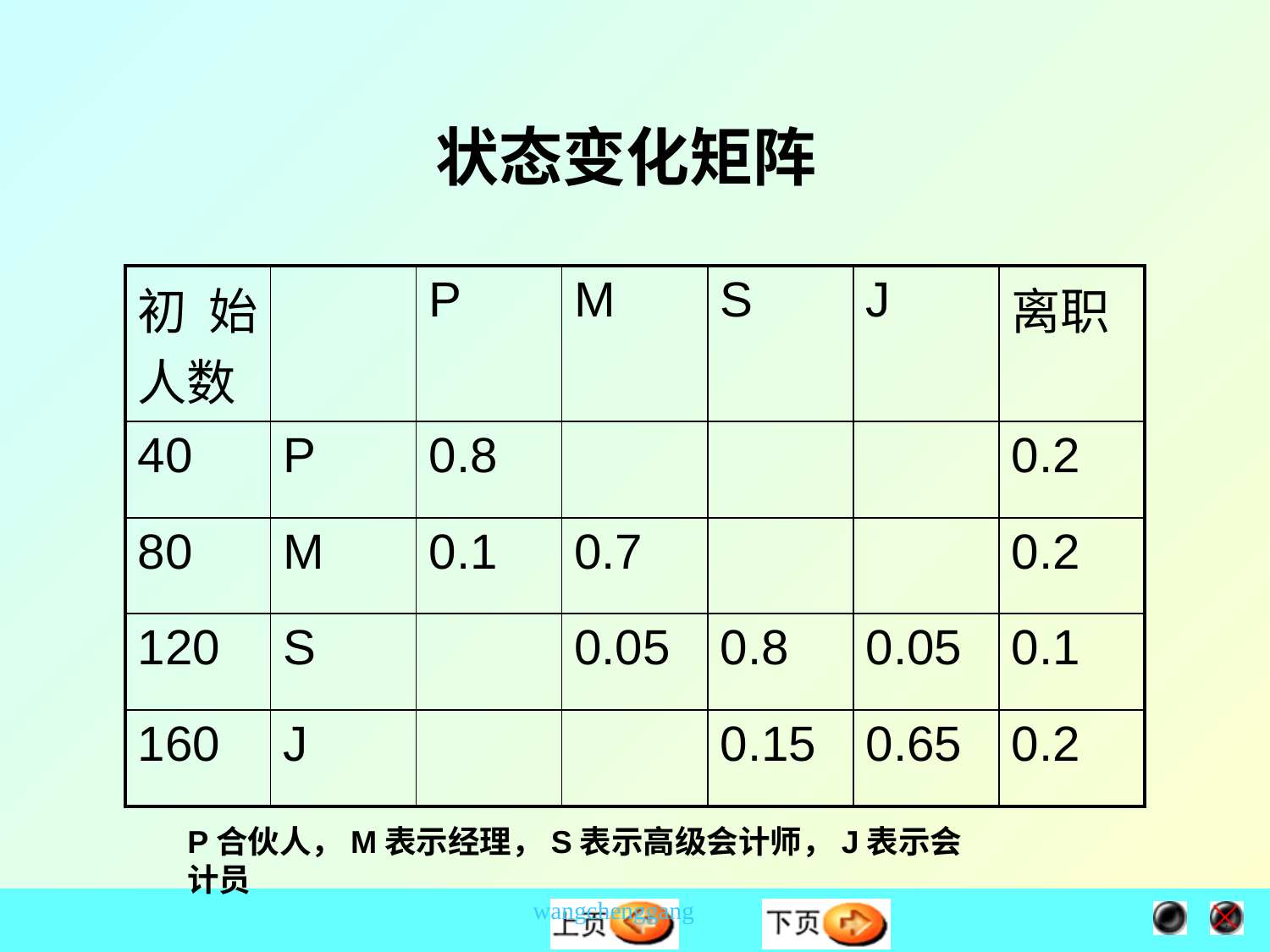

# 状态变化矩阵
| 初始人数 |  | P | M | S | J | 离职 |
| --- | --- | --- | --- | --- | --- | --- |
| 40 | P | 0.8 |  |  |  | 0.2 |
| 80 | M | 0.1 | 0.7 |  |  | 0.2 |
| 120 | S |  | 0.05 | 0.8 | 0.05 | 0.1 |
| 160 | J |  |  | 0.15 | 0.65 | 0.2 |
P合伙人，M表示经理，S表示高级会计师，J表示会计员
wangchenggang